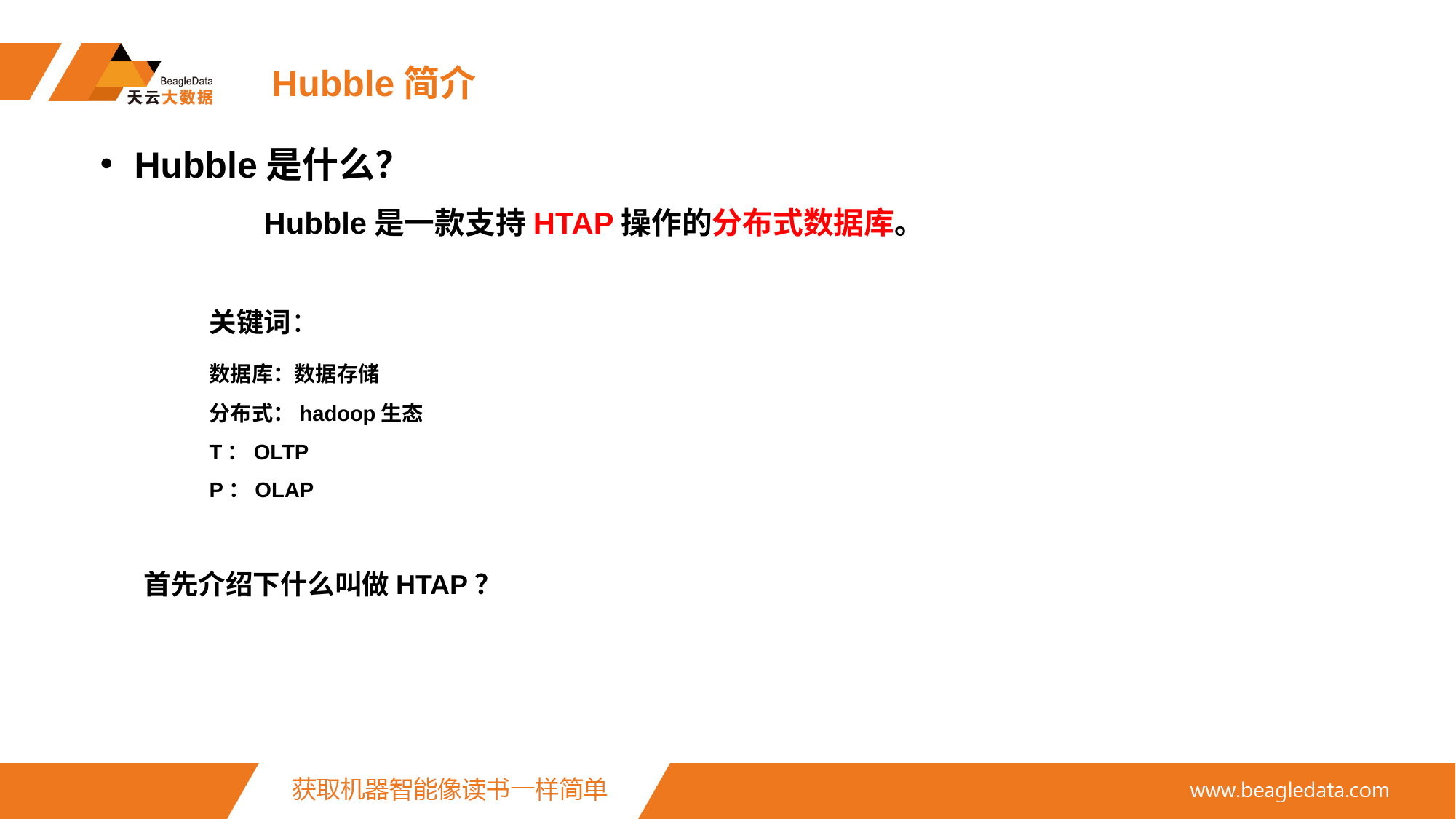

# Hubble简介
Hubble是什么？
	Hubble是一款支持HTAP操作的分布式数据库。

	关键词：
	数据库：数据存储
	分布式：hadoop生态
	T：OLTP
	P：OLAP

      首先介绍下什么叫做HTAP？